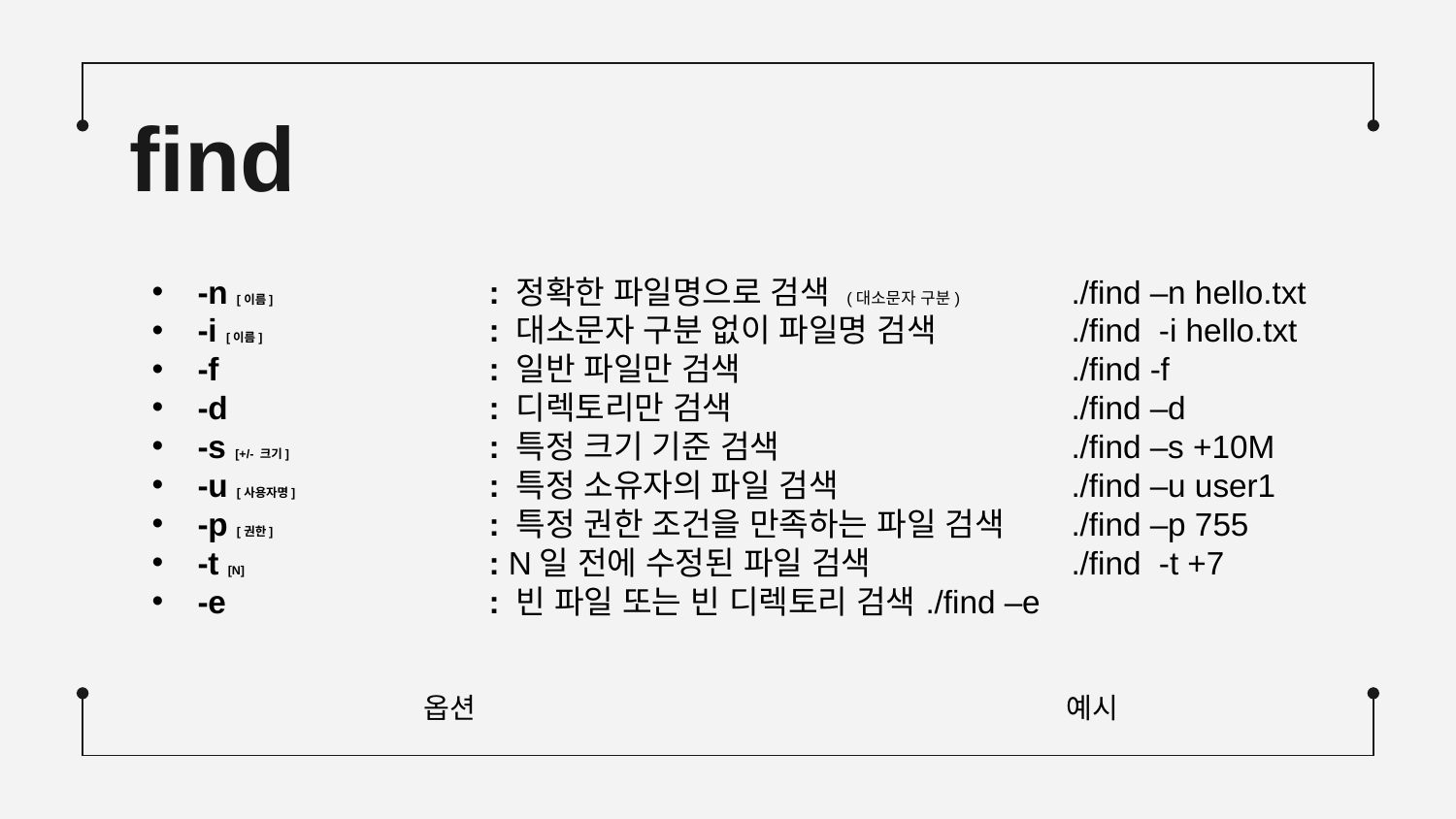

# find
-n [이름]		: 정확한 파일명으로 검색 (대소문자 구분)	./find –n hello.txt
-i [이름]		: 대소문자 구분 없이 파일명 검색	./find  -i hello.txt
-f		: 일반 파일만 검색			./find -f
-d		: 디렉토리만 검색			./find –d
-s [+/- 크기]		: 특정 크기 기준 검색		./find –s +10M
-u [사용자명]		: 특정 소유자의 파일 검색		./find –u user1
-p [권한]		: 특정 권한 조건을 만족하는 파일 검색	./find –p 755
-t [N]		: N일 전에 수정된 파일 검색		./find  -t +7
-e		: 빈 파일 또는 빈 디렉토리 검색	./find –e
예시
옵션